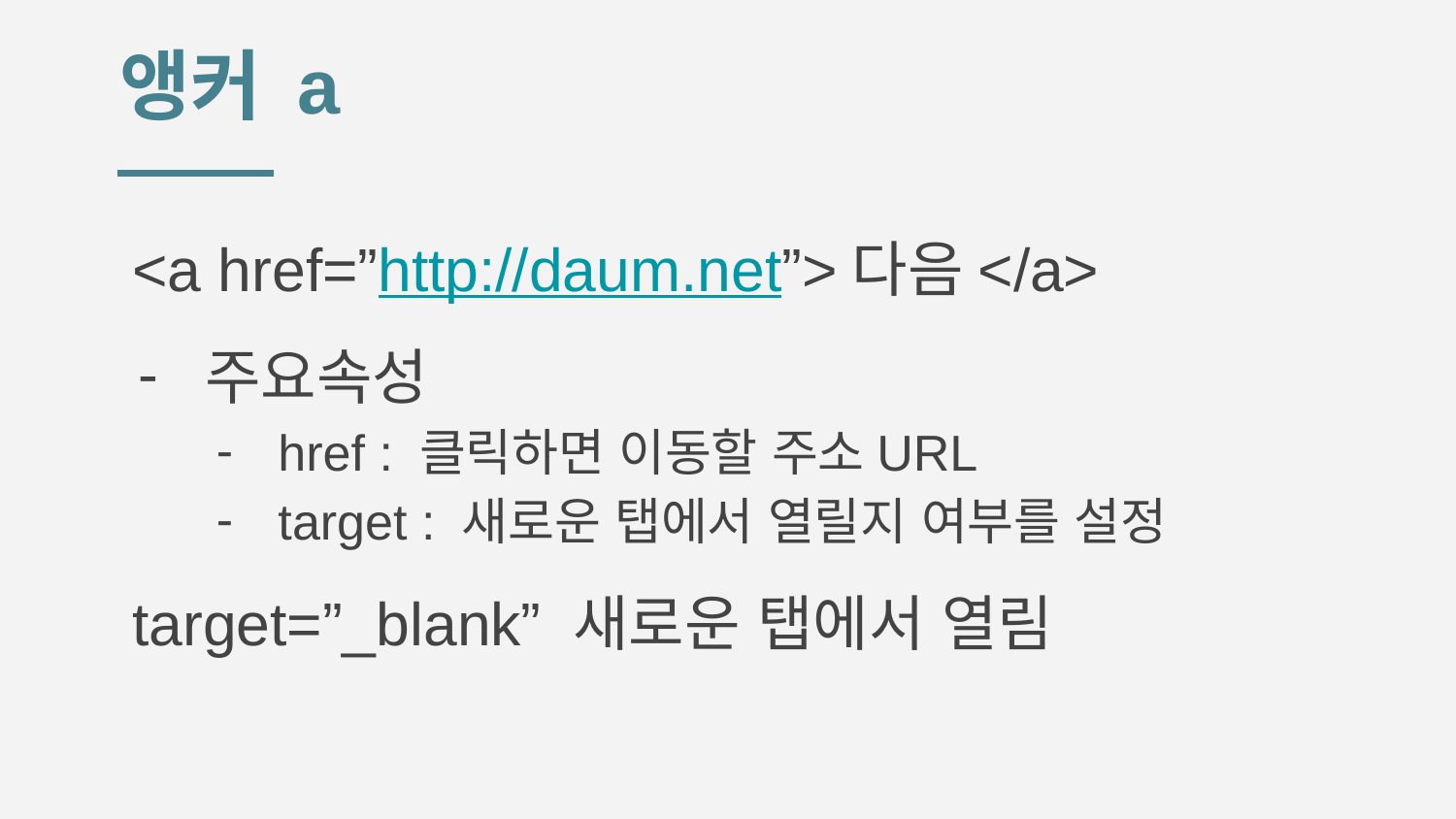

# 앵커 a
<a href=”http://daum.net”>다음</a>
주요속성
href : 클릭하면 이동할 주소URL
target : 새로운 탭에서 열릴지 여부를 설정
target=”_blank” 새로운 탭에서 열림